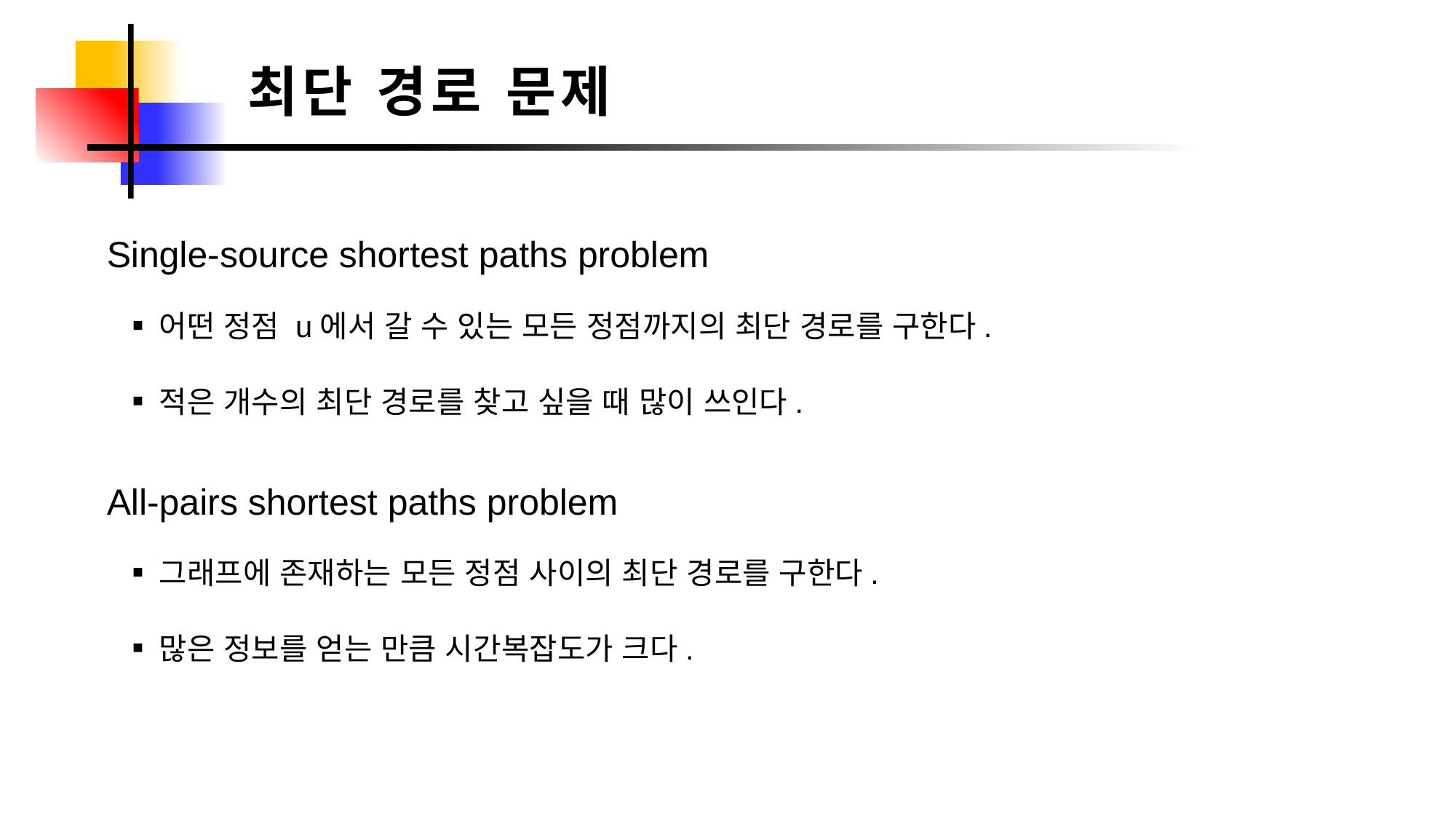

최단 경로 문제
Single-source shortest paths problem
어떤 정점 u에서 갈 수 있는 모든 정점까지의 최단 경로를 구한다.

적은 개수의 최단 경로를 찾고 싶을 때 많이 쓰인다.

All-pairs shortest paths problem
그래프에 존재하는 모든 정점 사이의 최단 경로를 구한다.

많은 정보를 얻는 만큼 시간복잡도가 크다.